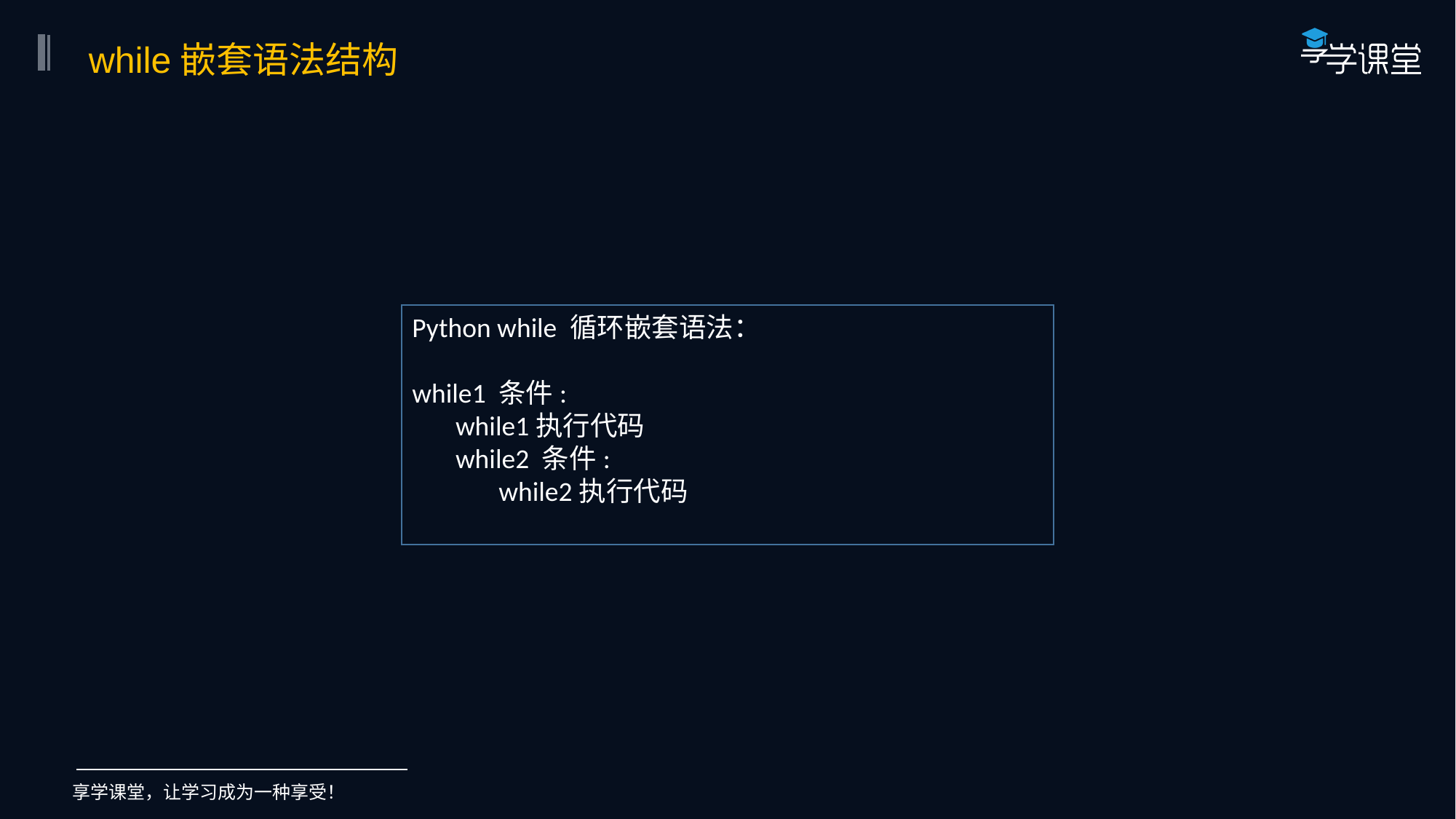

while嵌套语法结构
Python while 循环嵌套语法：

while1 条件:
       while1执行代码
       while2 条件:
              while2执行代码